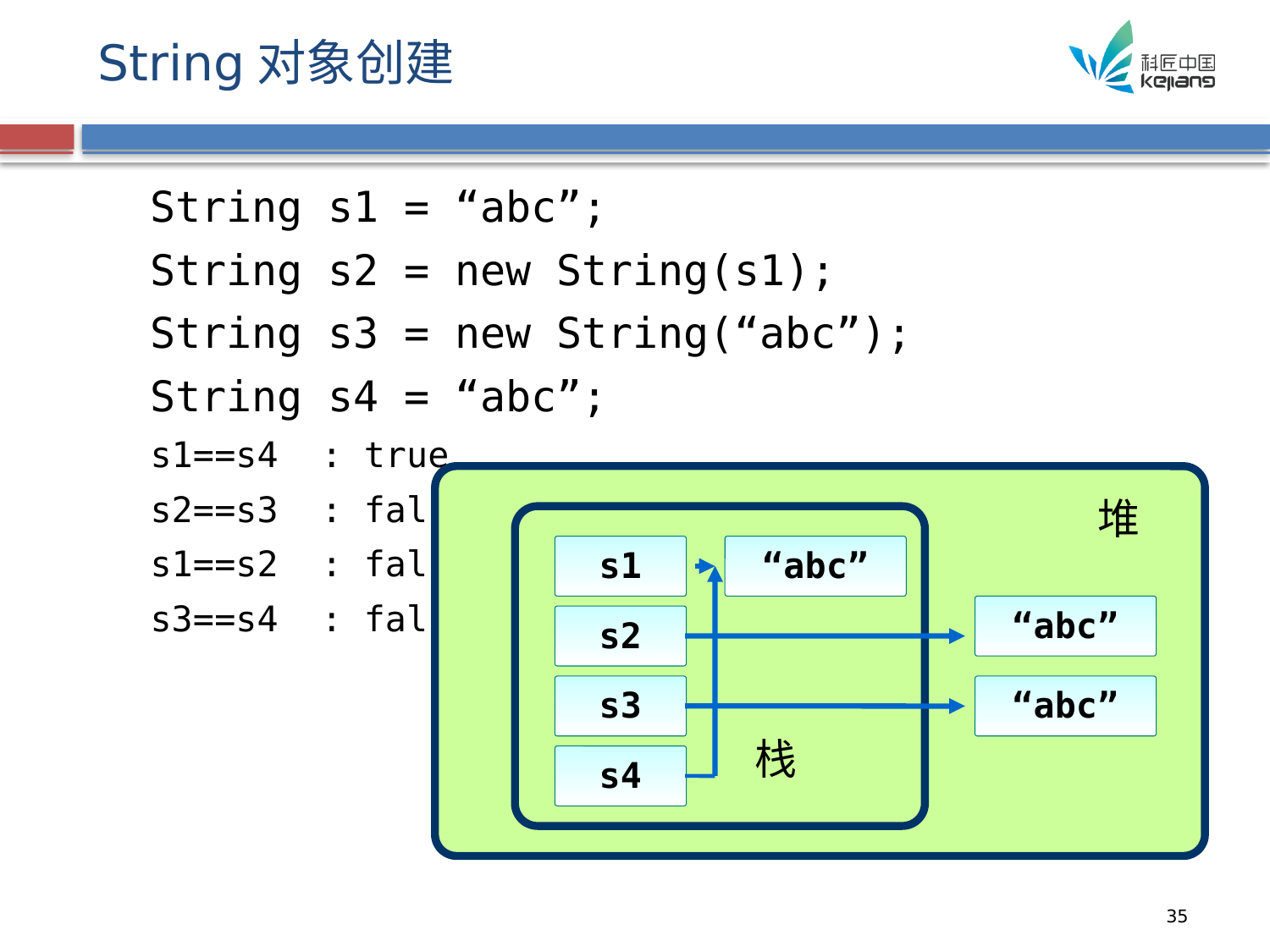

# String对象创建
String s1 = “abc”;
String s2 = new String(s1);
String s3 = new String(“abc”);
String s4 = “abc”;
s1==s4  : true
s2==s3  : false
s1==s2  : false
s3==s4  : false

堆

s1
“abc”

“abc”
s2

s3
“abc”

栈
s4

35